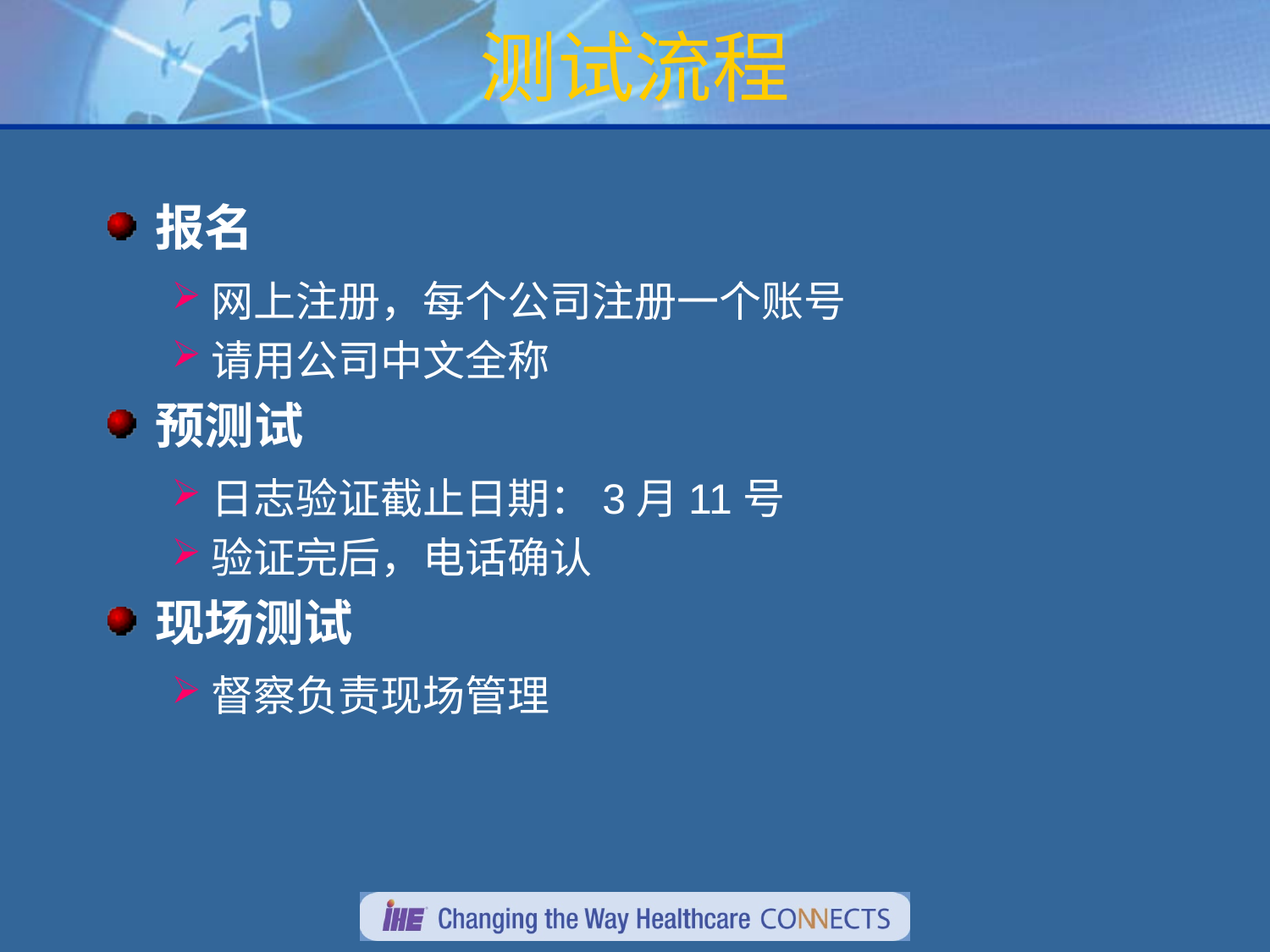

# 测试流程
报名
网上注册，每个公司注册一个账号
请用公司中文全称
预测试
日志验证截止日期：3月11号
验证完后，电话确认
现场测试
督察负责现场管理